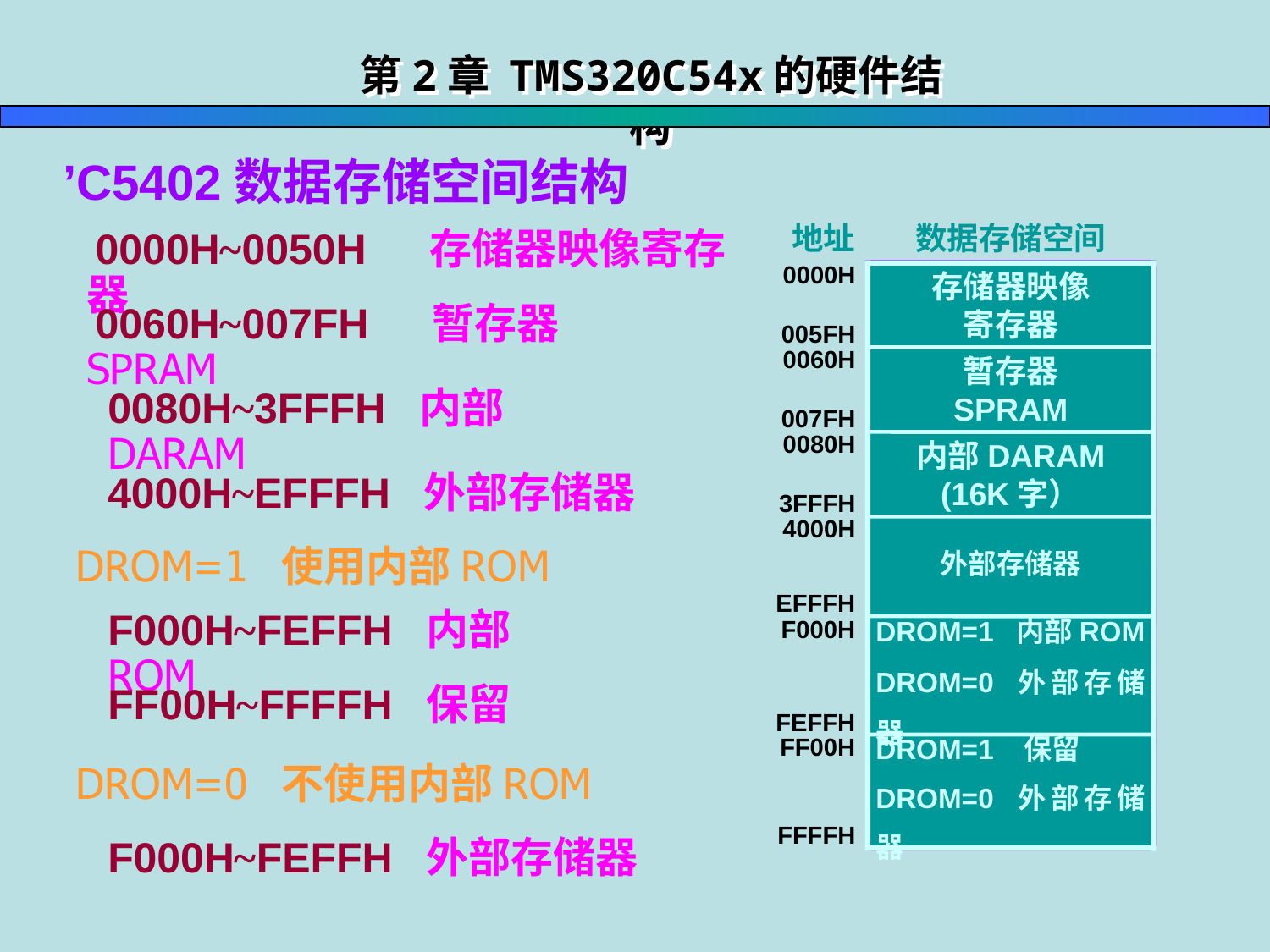

第2章 TMS320C54x的硬件结构

’C5402数据存储空间结构
地址
数据存储空间
0000H

005FH
存储器映像
寄存器

0060H

007FH
暂存器
SPRAM

0080H

3FFFH
内部DARAM
(16K字）

外部存储器

4000H

EFFFH

F000H

FEFFH
DROM=1  内部ROM
DROM=0 外部存储器
DROM=1   保留
DROM=0 外部存储器

FF00H

FFFFH

 0000H~0050H     存储器映像寄存器

存储器映像
寄存器

存储器映像
寄存器

暂存器
SPRAM

内部DARAM
(16K字）

外部存储器

存储器映像
寄存器

暂存器
SPRAM

内部DARAM
(16K字）

外部存储器

DROM=1  内部ROM
DROM=0 外部存储器
DROM=1   保留
DROM=0 外部存储器

 0060H~007FH     暂存器SPRAM

暂存器
SPRAM

0080H~3FFFH  内部DARAM

内部DARAM
(16K字）

4000H~EFFFH  外部存储器

外部存储器

DROM=1  使用内部ROM
F000H~FEFFH  内部ROM

DROM=1  内部ROM

  DROM=1   保留

DROM=1  内部ROM

FF00H~FFFFH  保留

  DROM=1   保留

DROM=0  不使用内部ROM
F000H~FEFFH  外部存储器
97